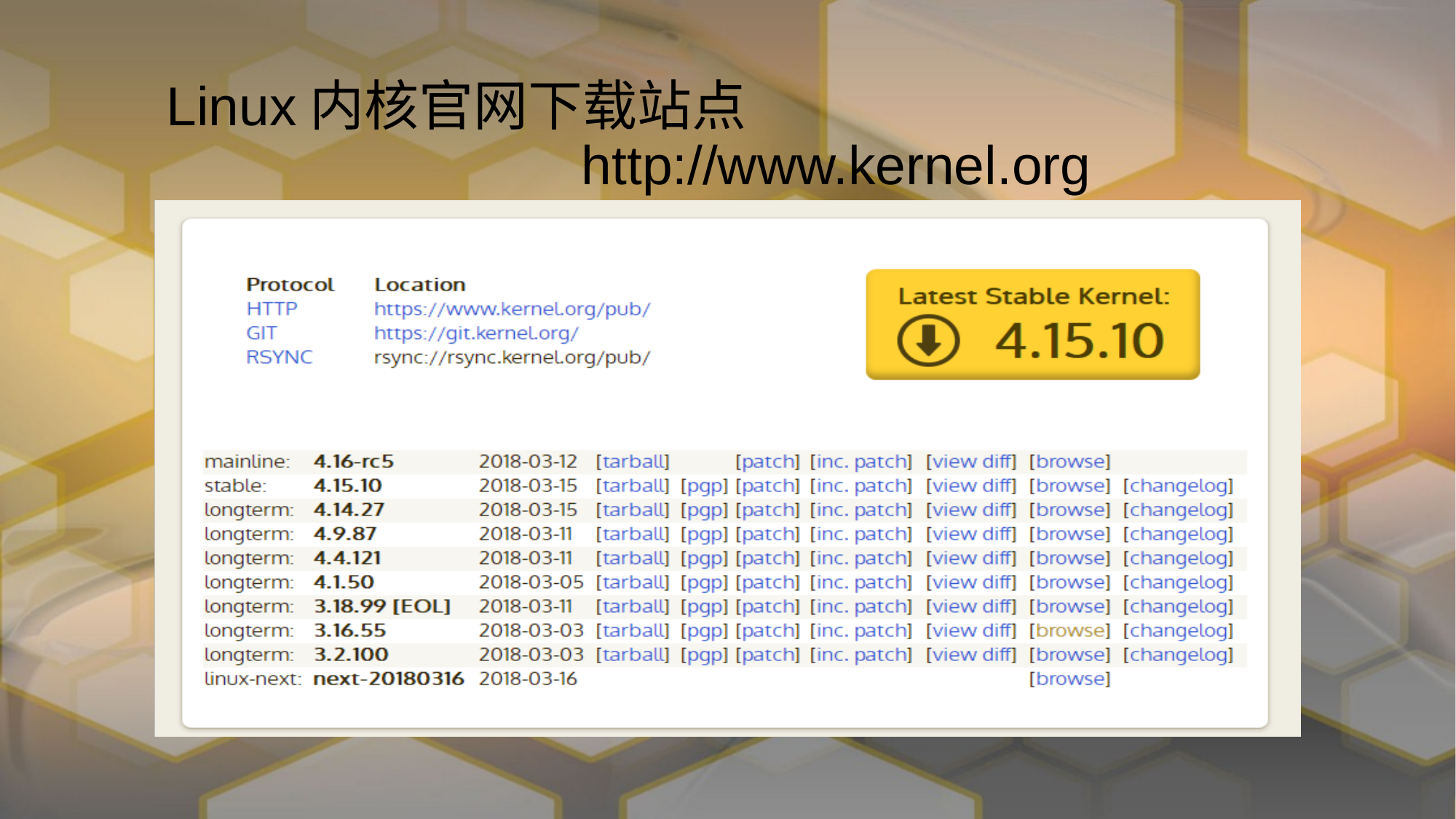

# Linux内核官网下载站点 http://www.kernel.org

### Chart

| Category | 系列 2 |
|---|---|
| 类别 1 | 2.4 |
| 类别 2 | 4.4 |
| 类别 3 | 1.8 |
| 类别 4 | 2.8 |